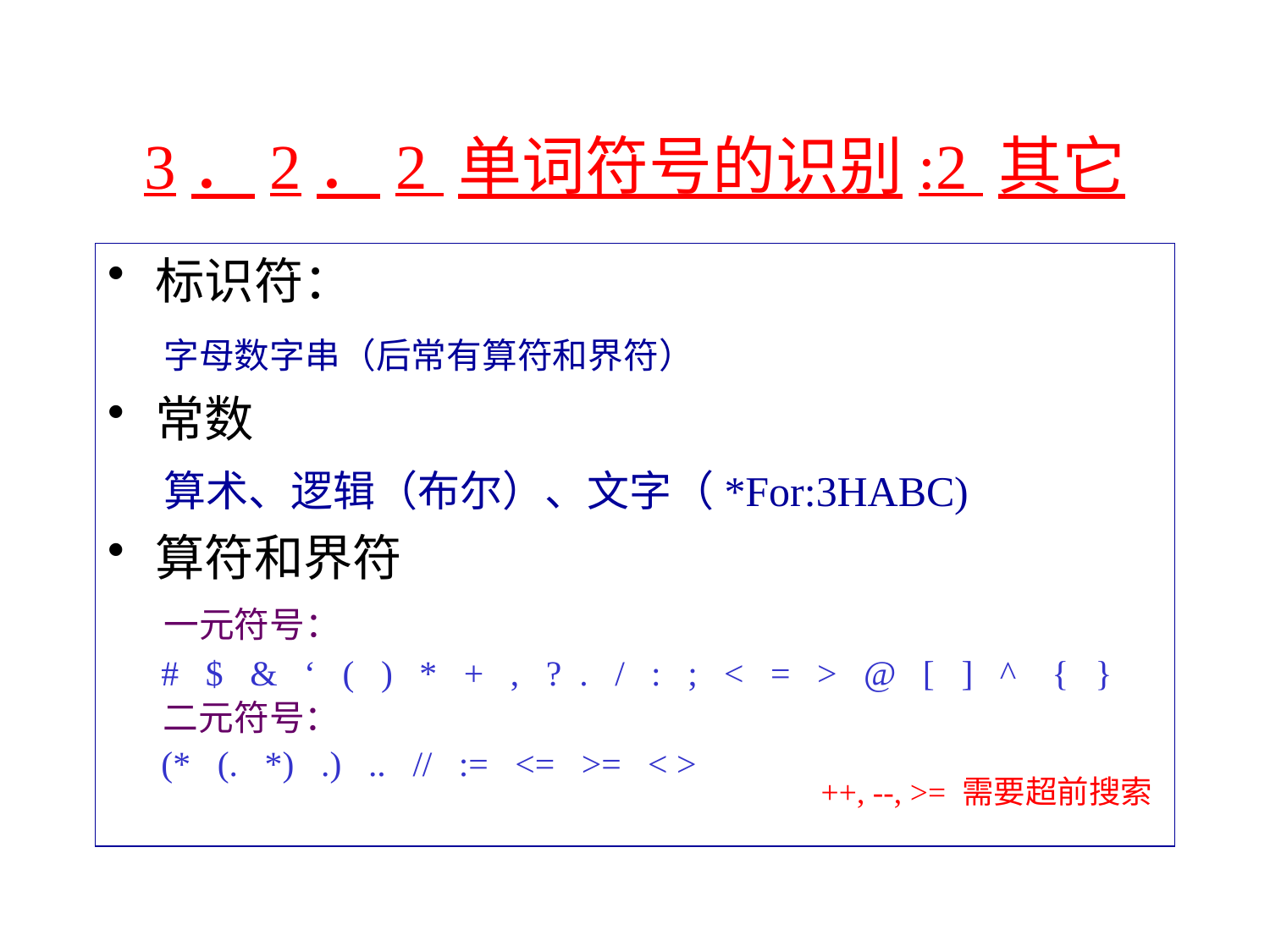

# 3．2．2 单词符号的识别:2 其它
标识符：
    字母数字串（后常有算符和界符）
常数
    算术、逻辑（布尔）、文字（*For:3HABC)
算符和界符
    一元符号：
      #   $   &   ‘   (   )   *   +   ,   ?  .   /   :   ;   <   =   >   @   [   ]   ^    {   }
      二元符号：
      (*   (.   *)   .)   ..   //   :=   <=   >=   < >

++, --, >= 需要超前搜索